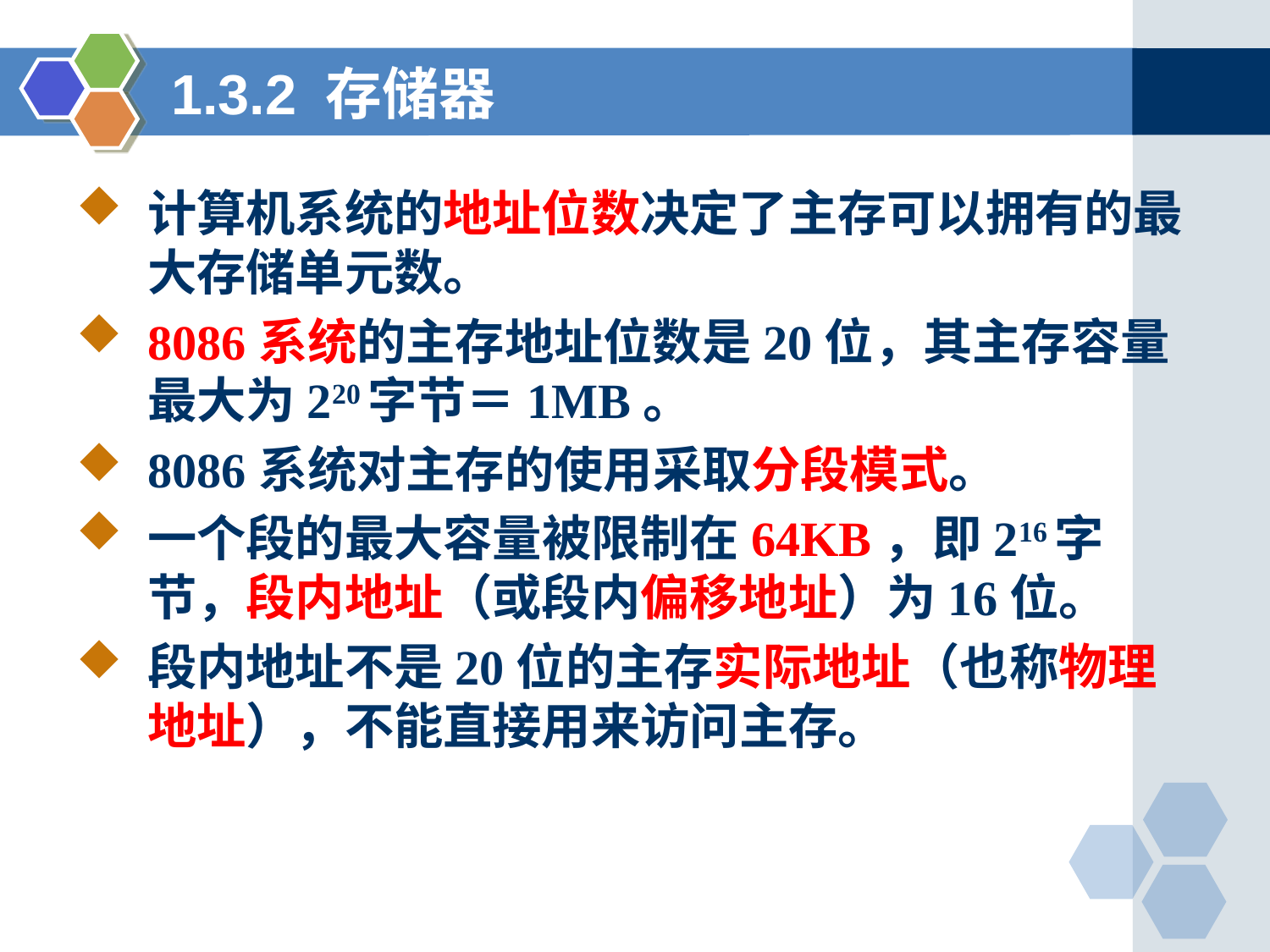

# 1.3.2 存储器
计算机系统的地址位数决定了主存可以拥有的最大存储单元数。
8086系统的主存地址位数是20位，其主存容量最大为220字节＝1MB。
8086系统对主存的使用采取分段模式。
一个段的最大容量被限制在64KB，即216字节，段内地址（或段内偏移地址）为16位。
段内地址不是20位的主存实际地址（也称物理地址），不能直接用来访问主存。